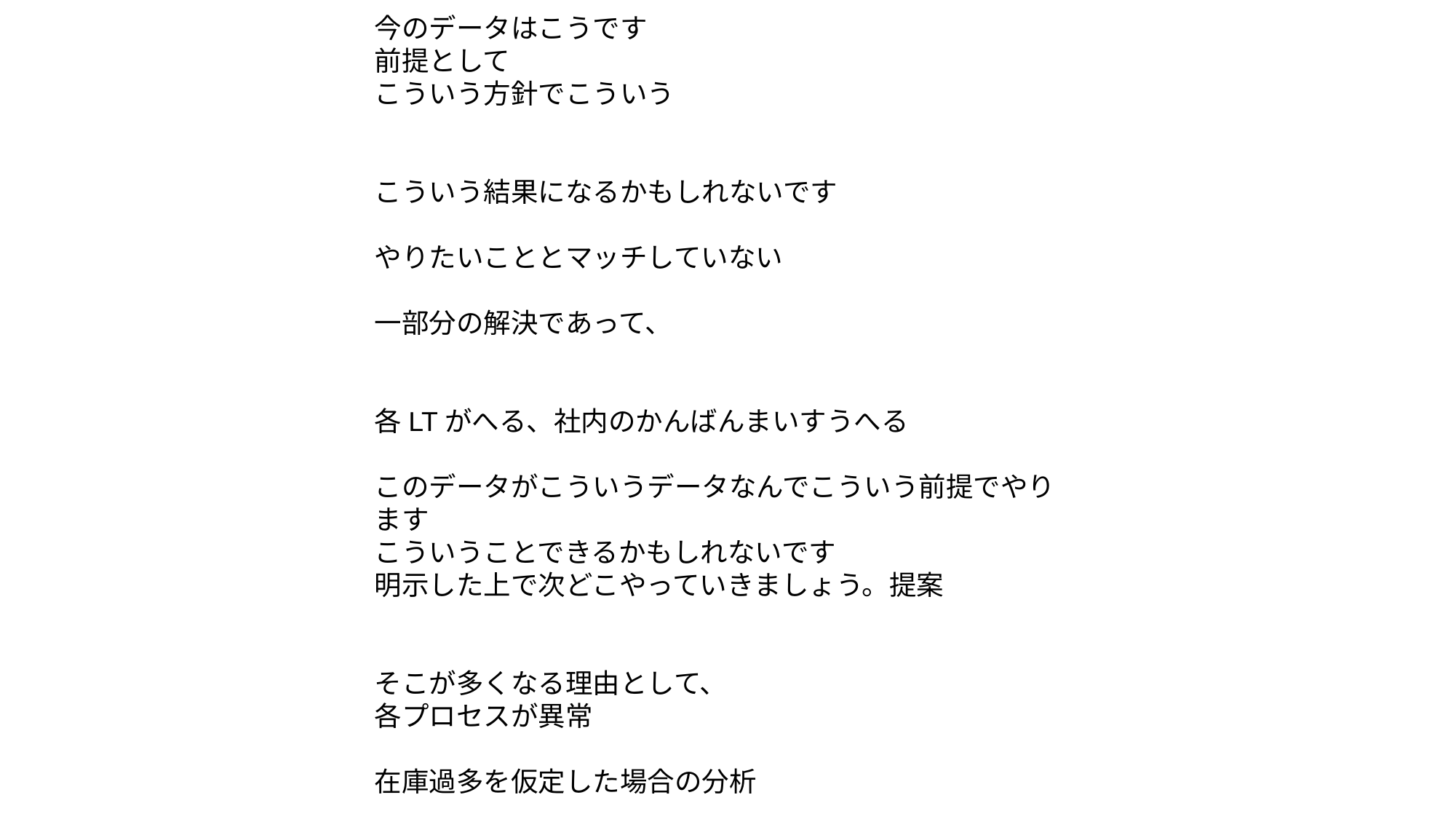

課題としてあげる

表現されていないことを表現

今のデータはこうです
前提として
こういう方針でこういう

こういう結果になるかもしれないです

やりたいこととマッチしていない

一部分の解決であって、

各LTがへる、社内のかんばんまいすうへる

このデータがこういうデータなんでこういう前提でやります
こういうことできるかもしれないです
明示した上で次どこやっていきましょう。提案

そこが多くなる理由として、
各プロセスが異常

在庫過多を仮定した場合の分析

在庫過多＝滞留日数

社内で下回ているものはOK